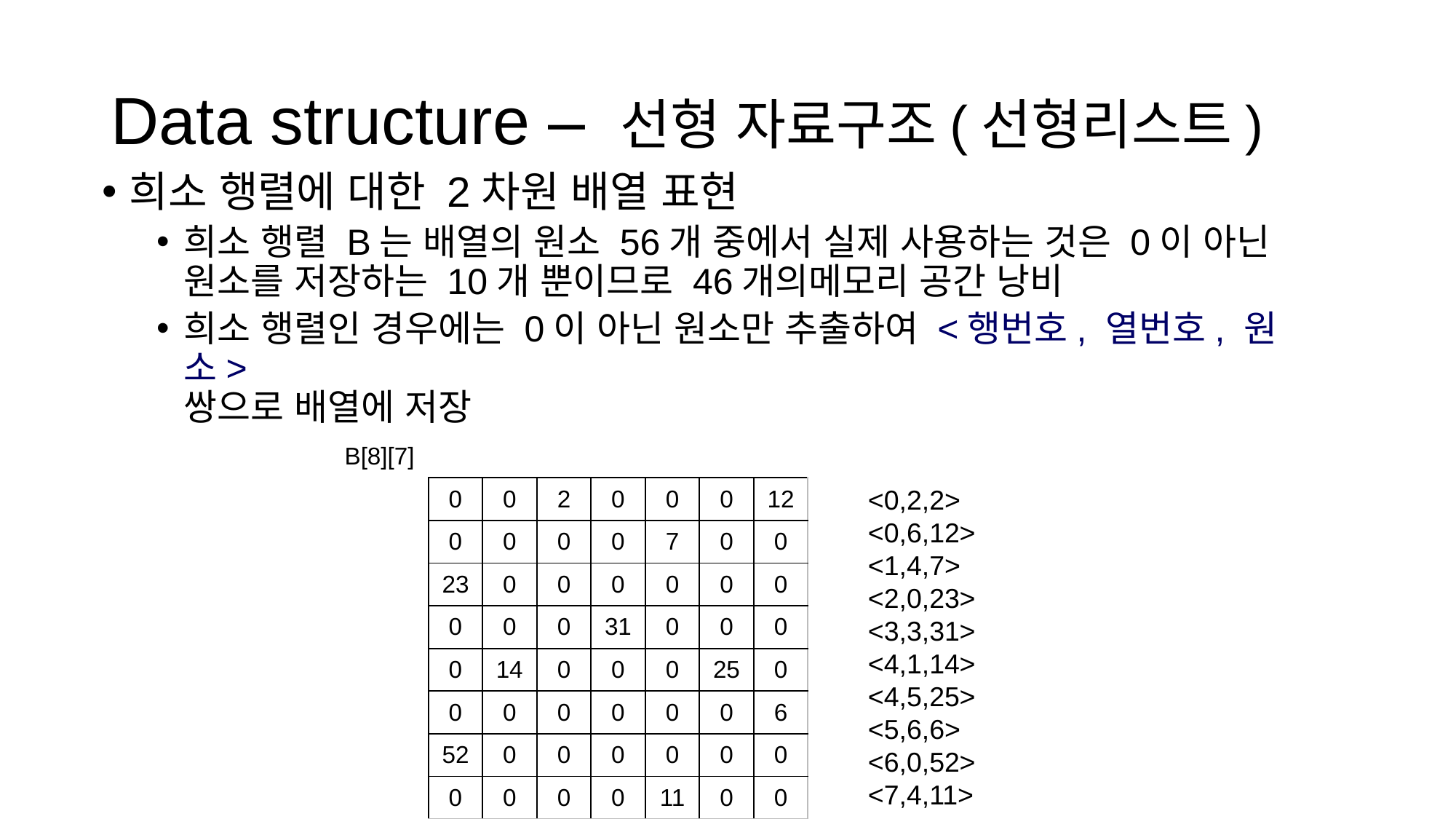

# Data structure – 선형 자료구조(선형리스트)
희소 행렬에 대한 2차원 배열 표현
희소 행렬 B는 배열의 원소 56개 중에서 실제 사용하는 것은 0이 아닌 원소를 저장하는 10개 뿐이므로 46개의메모리 공간 낭비
희소 행렬인 경우에는 0이 아닌 원소만 추출하여 <행번호, 열번호, 원소>
쌍으로 배열에 저장

| B[8][7] |  |  |  |  |  |  |  |
| --- | --- | --- | --- | --- | --- | --- | --- |
|  | 0 | 0 | 2 | 0 | 0 | 0 | 12 |
|  | 0 | 0 | 0 | 0 | 7 | 0 | 0 |
|  | 23 | 0 | 0 | 0 | 0 | 0 | 0 |
|  | 0 | 0 | 0 | 31 | 0 | 0 | 0 |
|  | 0 | 14 | 0 | 0 | 0 | 25 | 0 |
|  | 0 | 0 | 0 | 0 | 0 | 0 | 6 |
|  | 52 | 0 | 0 | 0 | 0 | 0 | 0 |
|  | 0 | 0 | 0 | 0 | 11 | 0 | 0 |
<0,2,2>
<0,6,12>
<1,4,7>
<2,0,23>
<3,3,31>
<4,1,14>
<4,5,25>
<5,6,6>
<6,0,52>
<7,4,11>